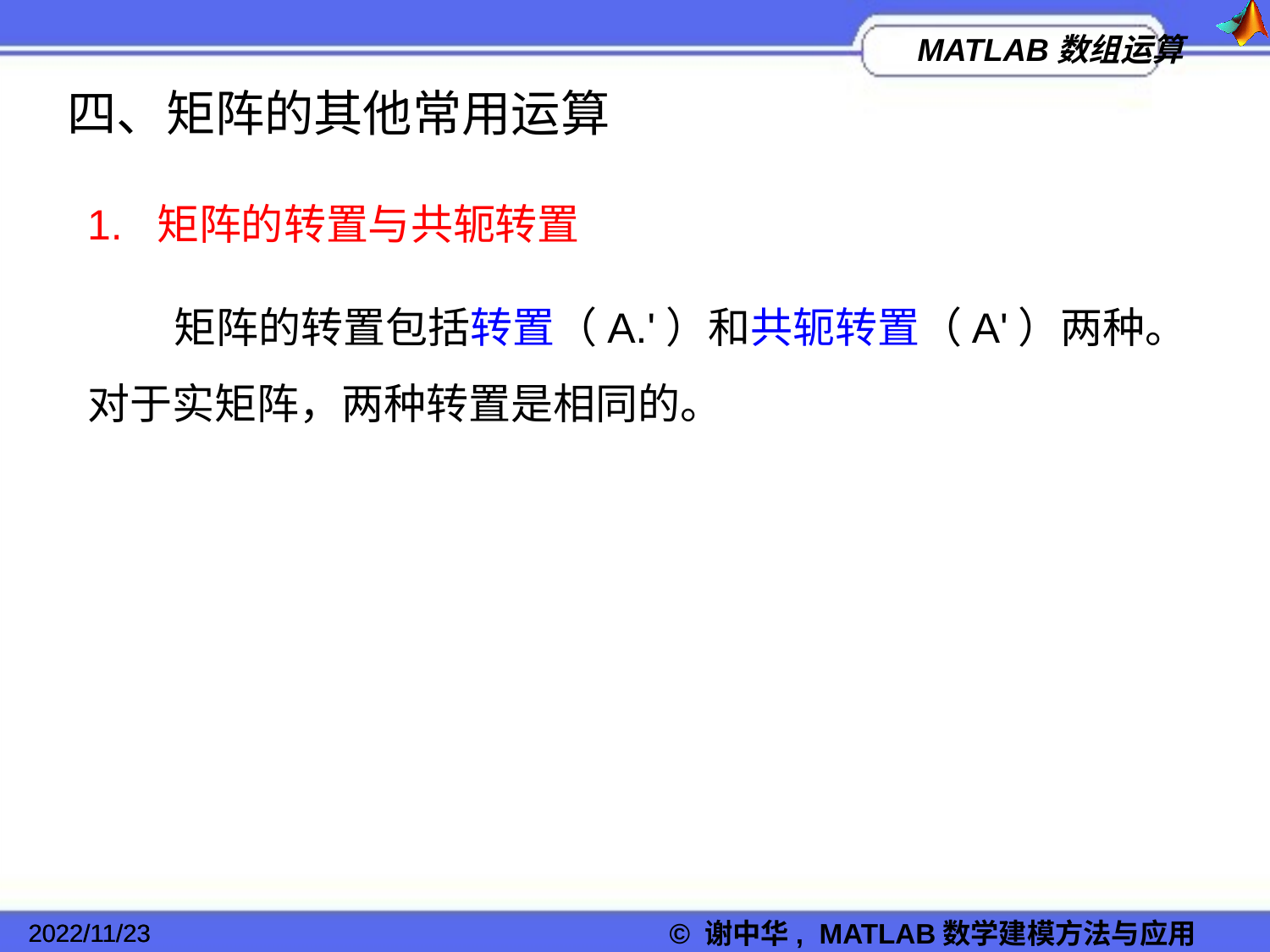

四、矩阵的其他常用运算
1.  矩阵的转置与共轭转置
        矩阵的转置包括转置（A.'）和共轭转置（A'）两种。对于实矩阵，两种转置是相同的。
2022/11/23
© 谢中华,  MATLAB数学建模方法与应用